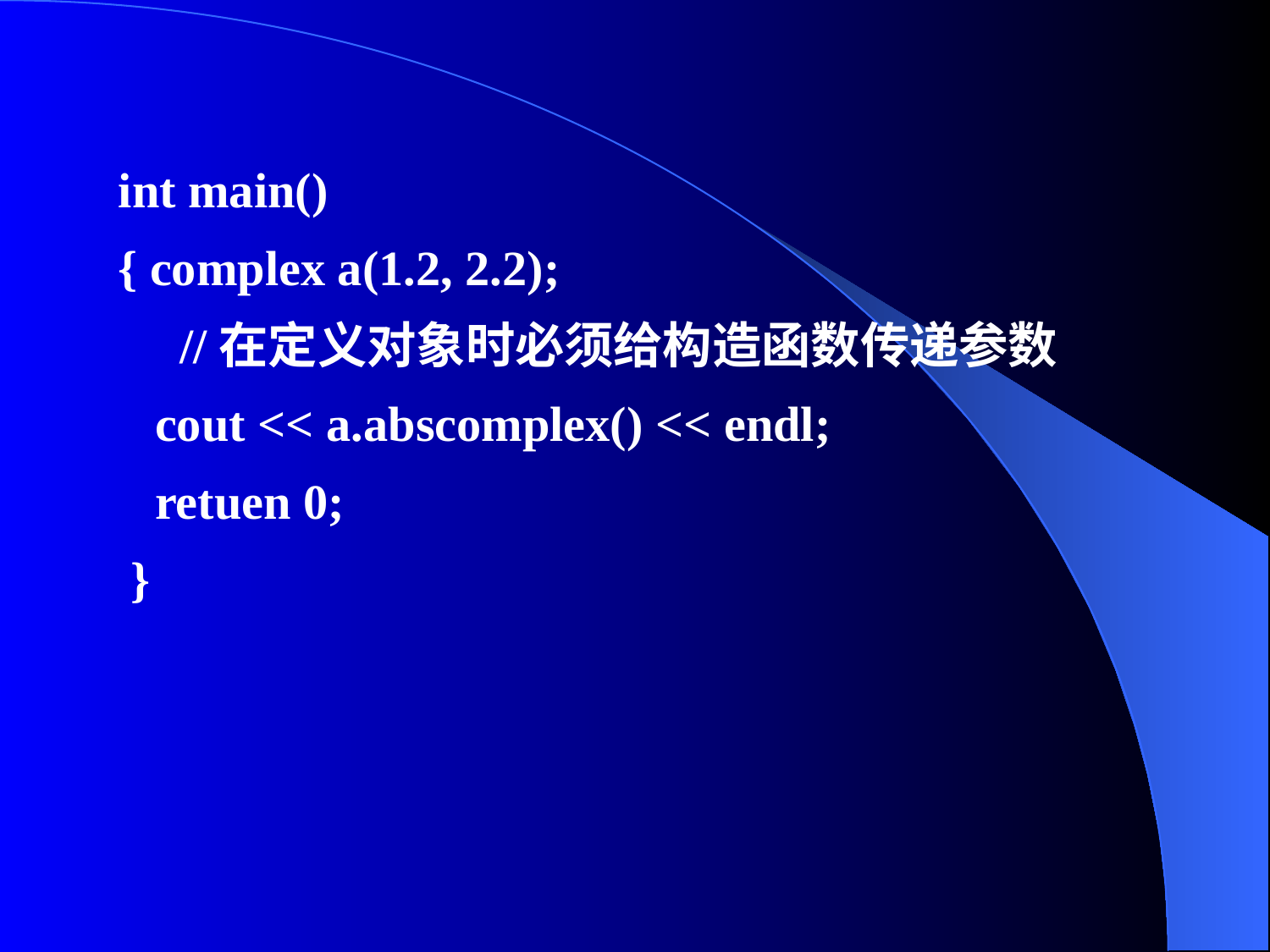

int main()
{ complex a(1.2, 2.2);
     //在定义对象时必须给构造函数传递参数
   cout << a.abscomplex() << endl;
   retuen 0;
 }